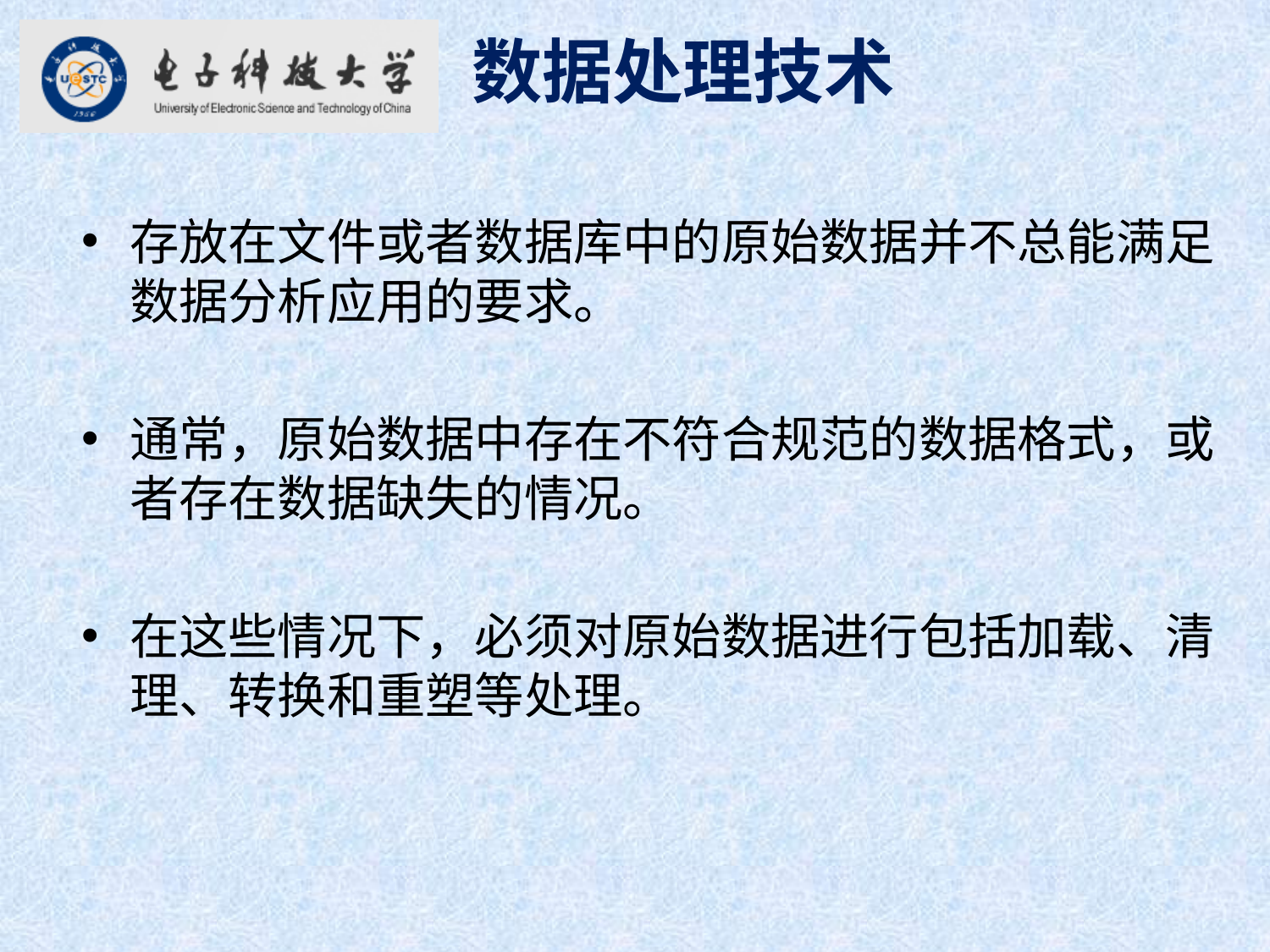

数据处理技术
存放在文件或者数据库中的原始数据并不总能满足数据分析应用的要求。

通常，原始数据中存在不符合规范的数据格式，或者存在数据缺失的情况。

在这些情况下，必须对原始数据进行包括加载、清理、转换和重塑等处理。